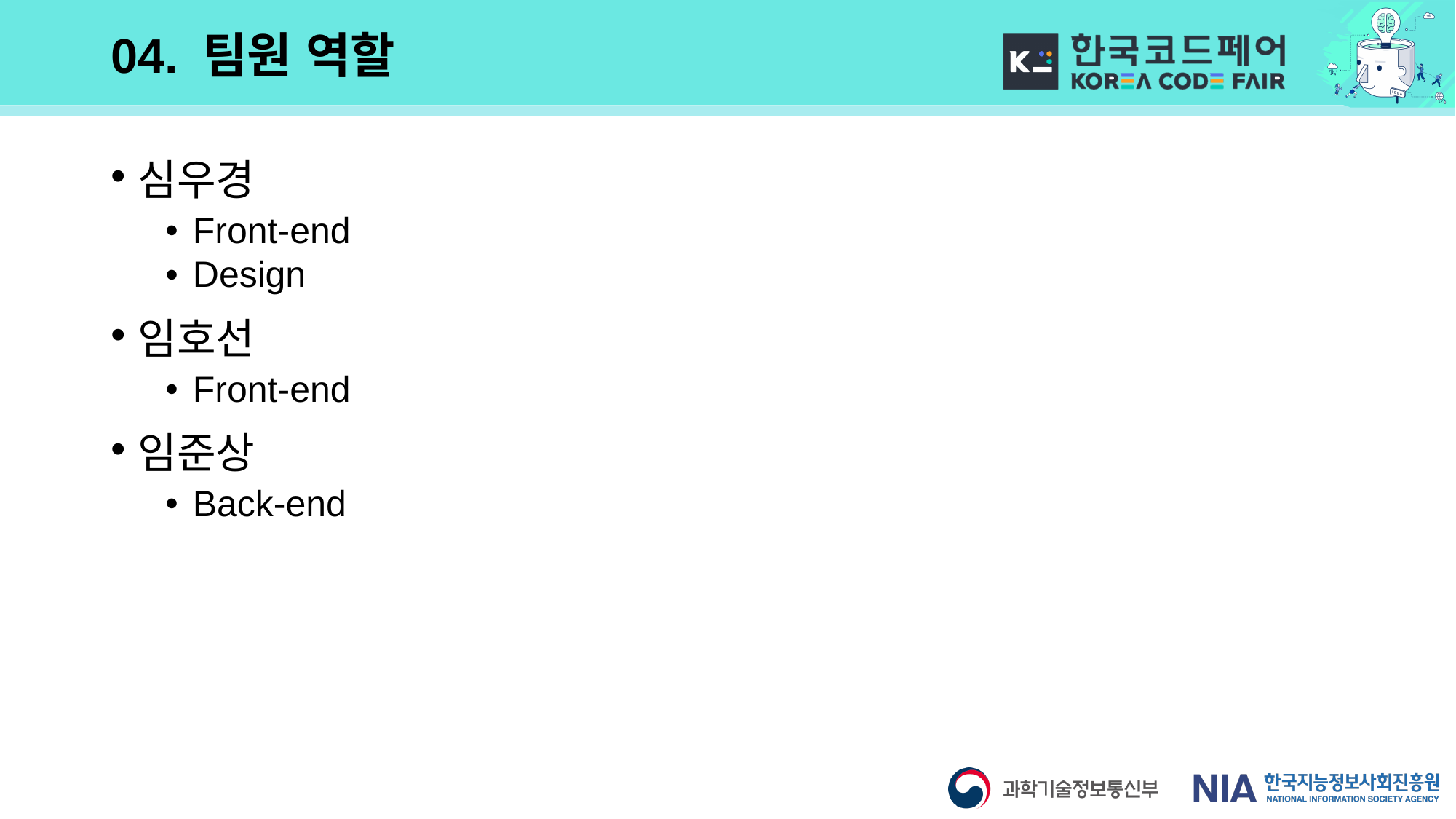

# 04. 팀원 역할
심우경
Front-end
Design
임호선
Front-end
임준상
Back-end